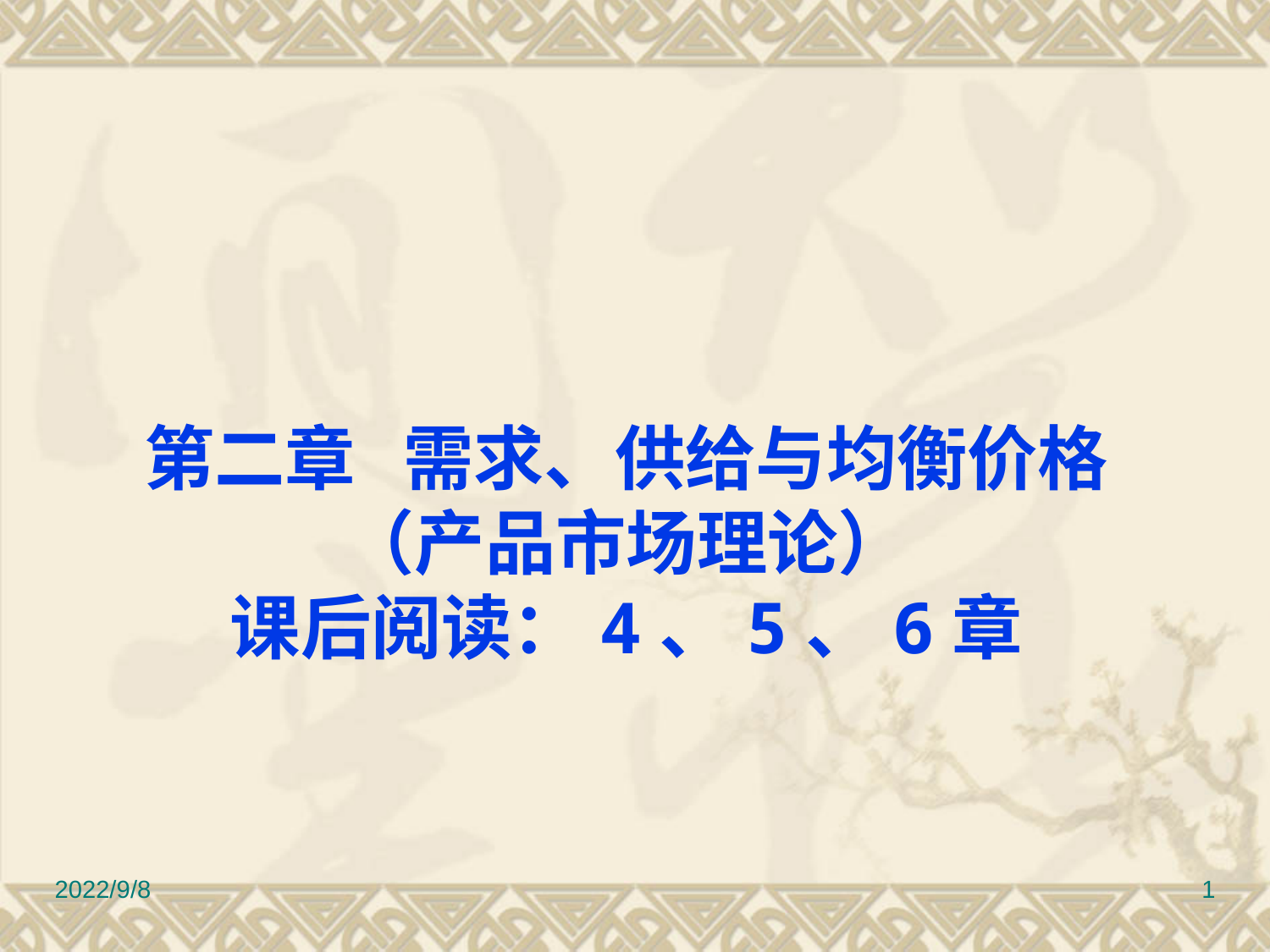

# 第二章   需求、供给与均衡价格 （产品市场理论） 课后阅读：4、5、6章
2022/9/8
1